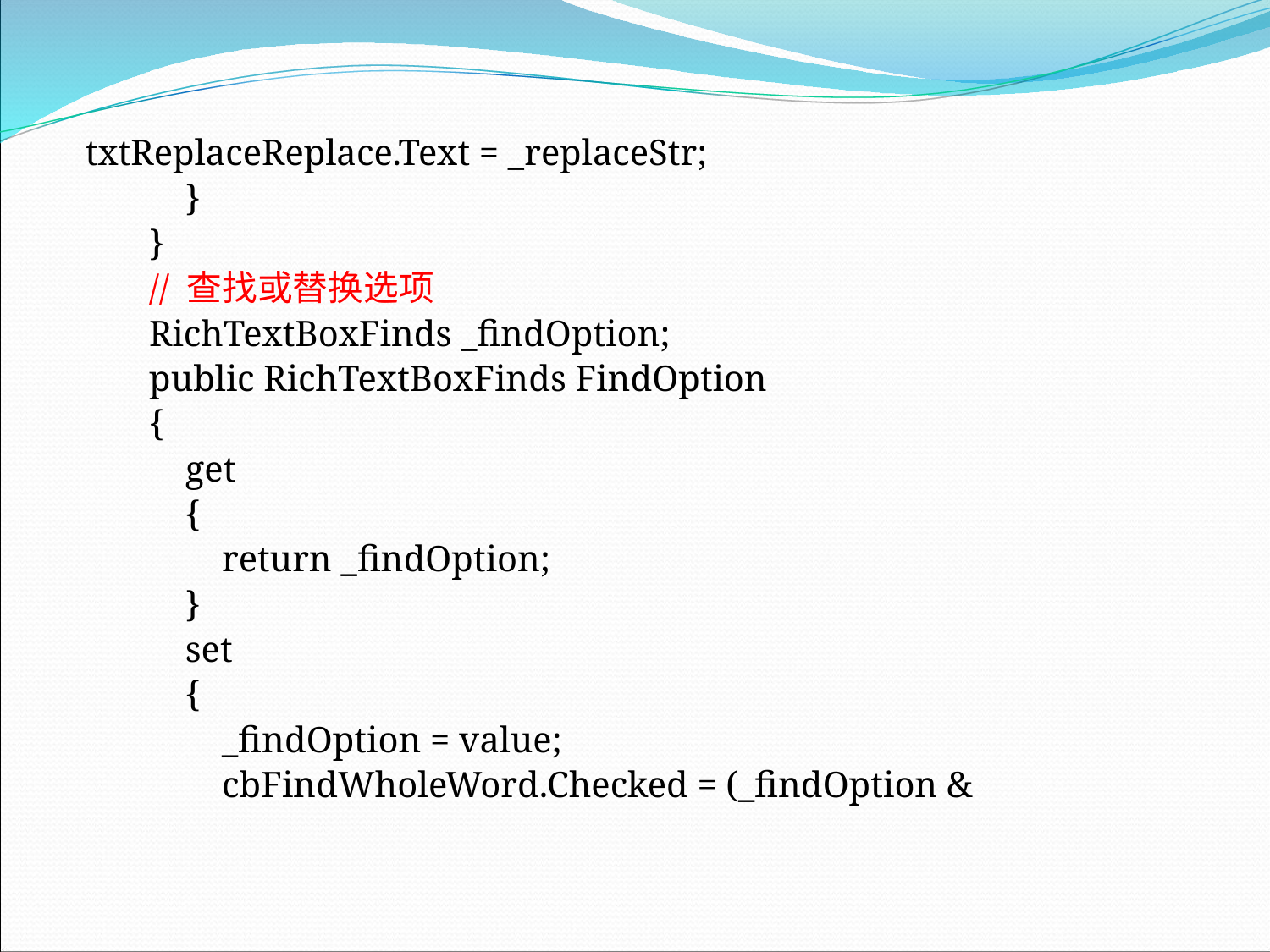

txtReplaceReplace.Text = _replaceStr;
            }
        }
        // 查找或替换选项
        RichTextBoxFinds _findOption;
        public RichTextBoxFinds FindOption
        {
            get
            {
                return _findOption;
            }
            set
            {
                _findOption = value;
                cbFindWholeWord.Checked = (_findOption &